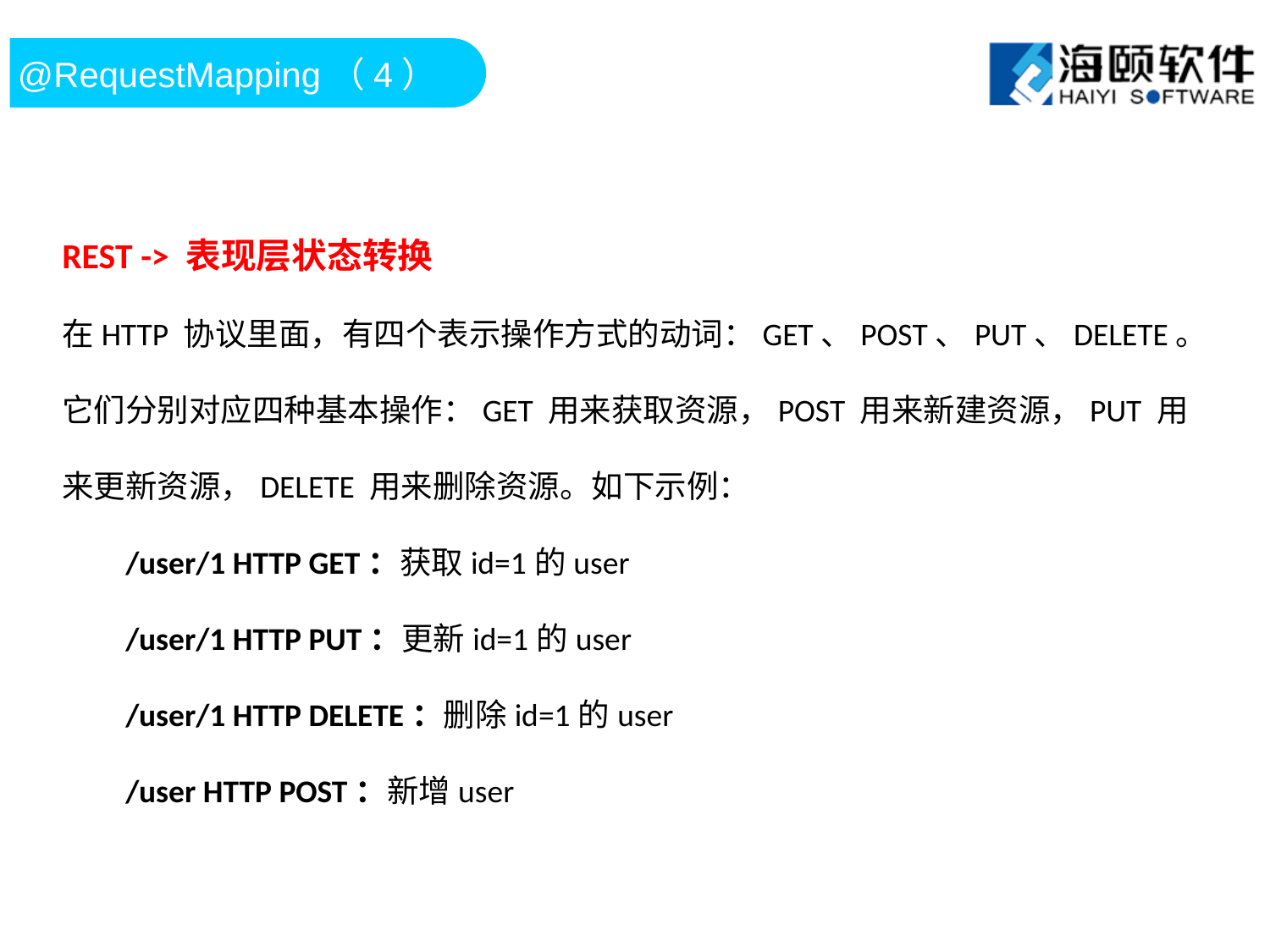

@RequestMapping（4）
REST -> 表现层状态转换
在HTTP 协议里面，有四个表示操作方式的动词：GET、POST、PUT、DELETE。它们分别对应四种基本操作：GET 用来获取资源，POST 用来新建资源，PUT 用来更新资源，DELETE 用来删除资源。如下示例：
/user/1 HTTP GET：获取id=1的user
/user/1 HTTP PUT：更新id=1的user
/user/1 HTTP DELETE：删除id=1的user
/user HTTP POST：新增user